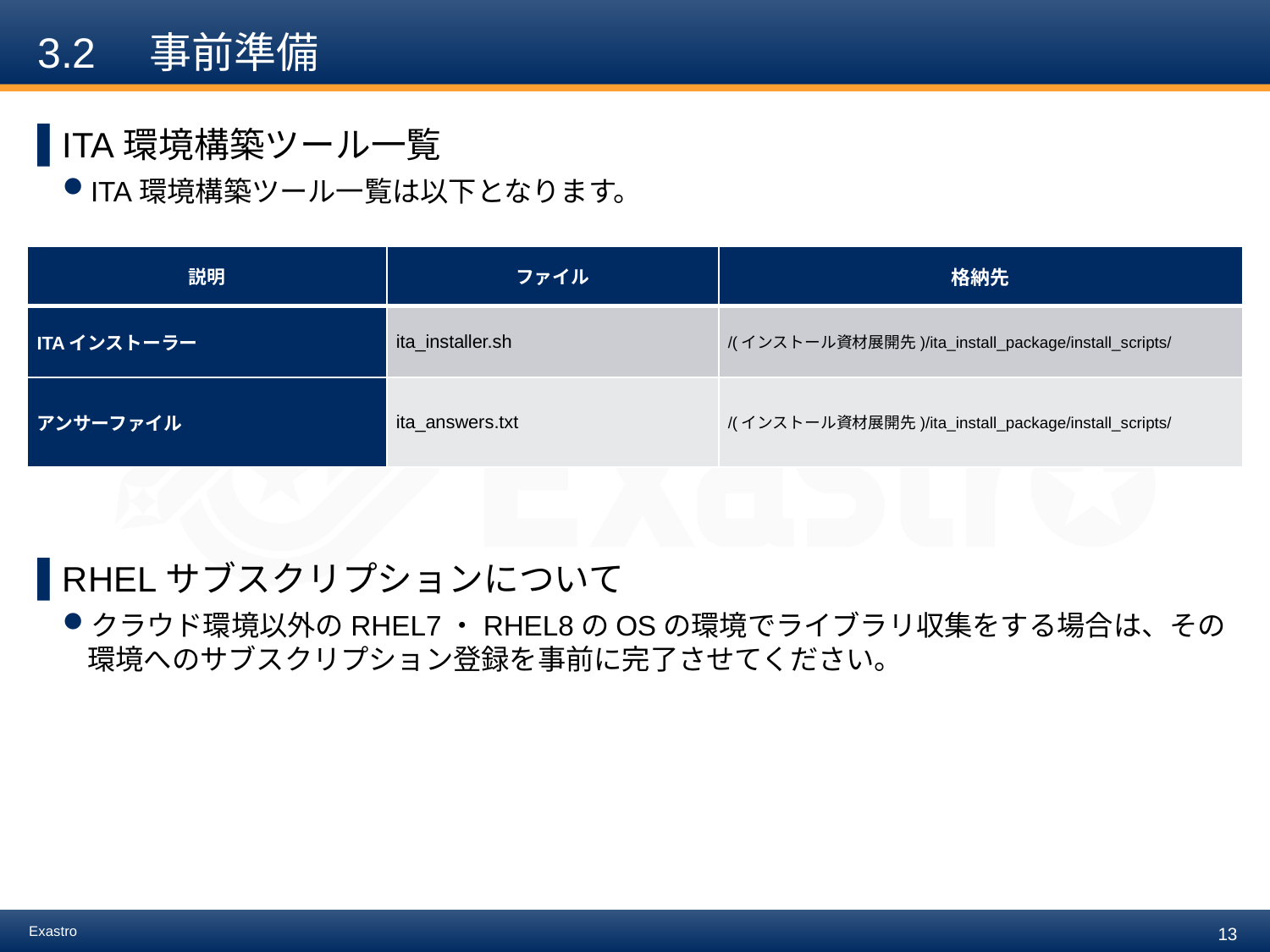

# 3.2　事前準備
ITA環境構築ツール一覧
ITA環境構築ツール一覧は以下となります。

RHELサブスクリプションについて
クラウド環境以外のRHEL7・RHEL8のOSの環境でライブラリ収集をする場合は、その環境へのサブスクリプション登録を事前に完了させてください。

| 説明 | ファイル | 格納先 |
| --- | --- | --- |
| ITAインストーラー | ita\_installer.sh | /(インストール資材展開先)/ita\_install\_package/install\_scripts/ |
| アンサーファイル | ita\_answers.txt | /(インストール資材展開先)/ita\_install\_package/install\_scripts/ |